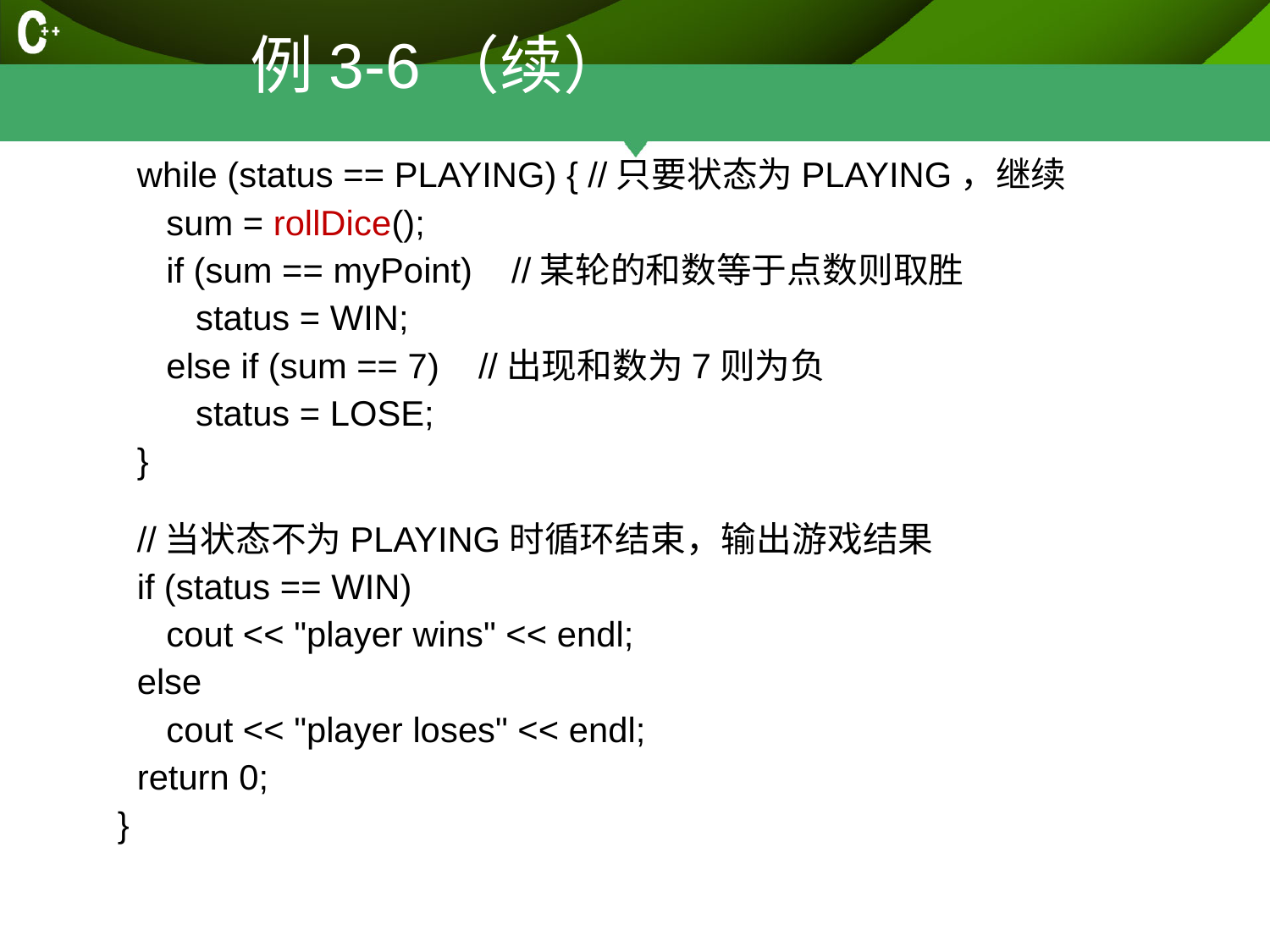

# 例3-6（续）
  while (status == PLAYING) { //只要状态为PLAYING，继续
     sum = rollDice();
     if (sum == myPoint)    //某轮的和数等于点数则取胜
        status = WIN;
     else if (sum == 7)    //出现和数为7则为负
        status = LOSE;
  }

  //当状态不为PLAYING时循环结束，输出游戏结果
  if (status == WIN)
     cout << "player wins" << endl;
  else
     cout << "player loses" << endl;
  return 0;
}